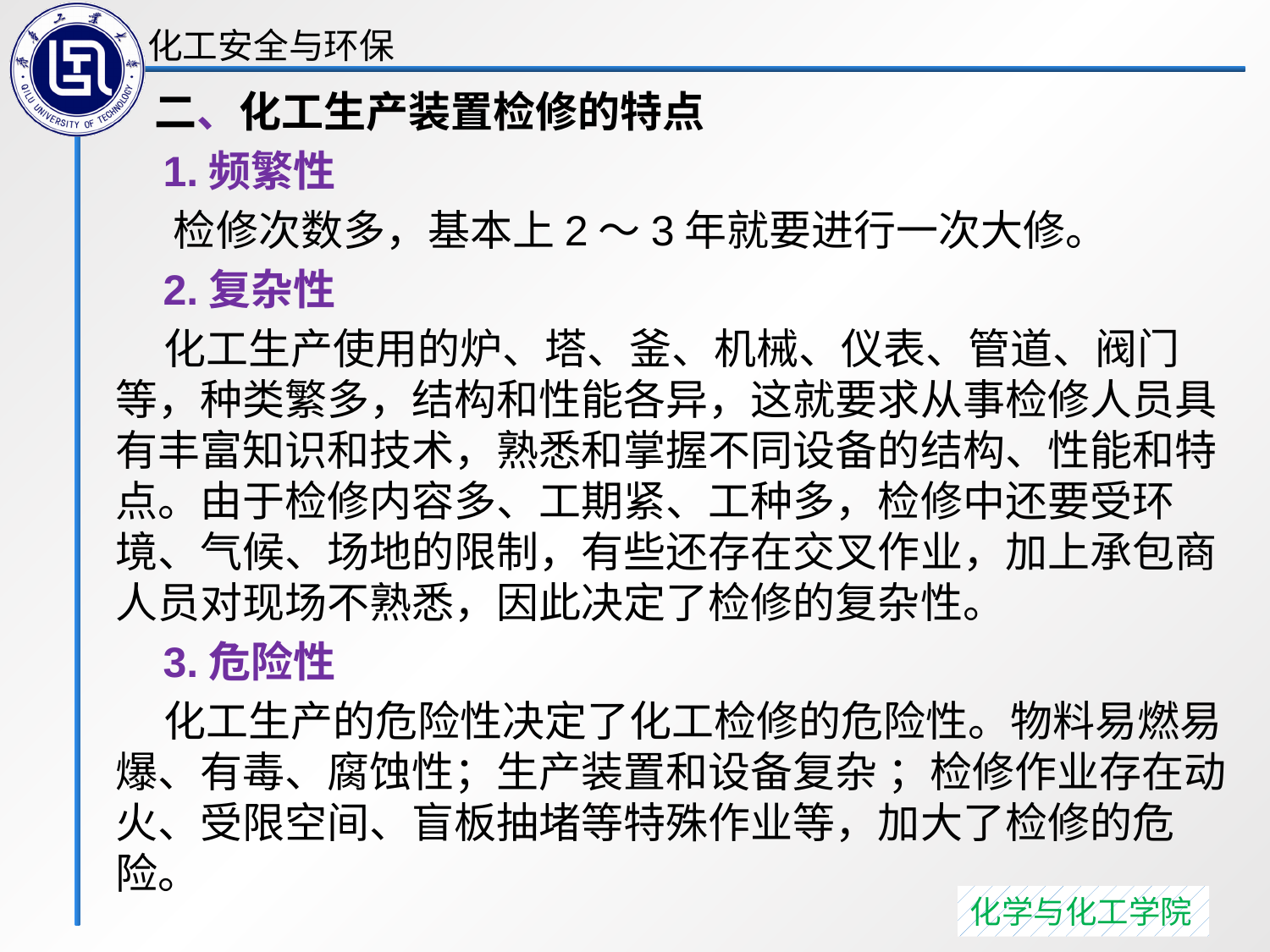

二、化工生产装置检修的特点
    1.频繁性
     检修次数多，基本上2～3年就要进行一次大修。
    2.复杂性
    化工生产使用的炉、塔、釜、机械、仪表、管道、阀门等，种类繁多，结构和性能各异，这就要求从事检修人员具有丰富知识和技术，熟悉和掌握不同设备的结构、性能和特点。由于检修内容多、工期紧、工种多，检修中还要受环境、气候、场地的限制，有些还存在交叉作业，加上承包商人员对现场不熟悉，因此决定了检修的复杂性。
    3.危险性
    化工生产的危险性决定了化工检修的危险性。物料易燃易爆、有毒、腐蚀性；生产装置和设备复杂 ；检修作业存在动火、受限空间、盲板抽堵等特殊作业等，加大了检修的危险。